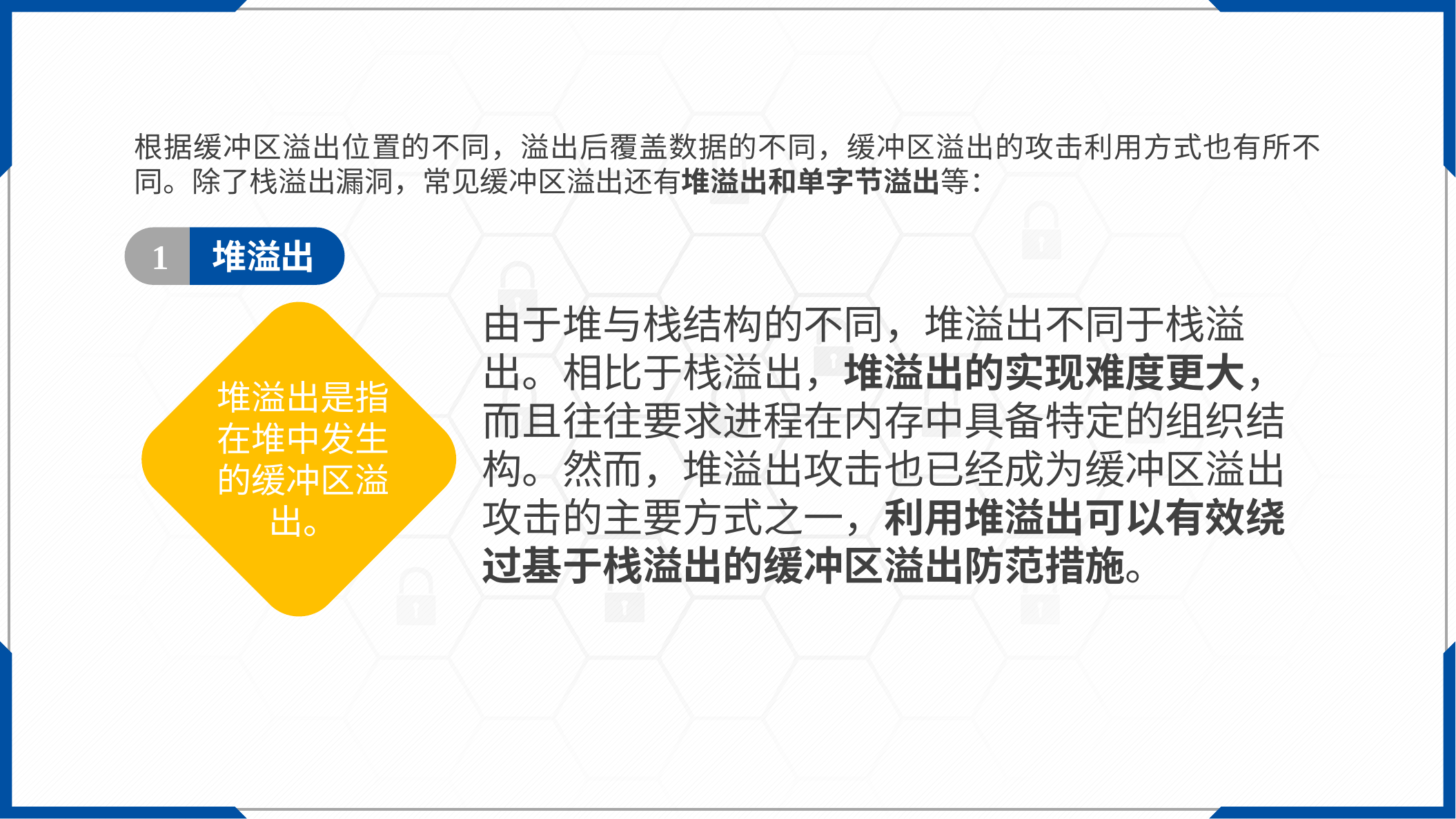

根据缓冲区溢出位置的不同，溢出后覆盖数据的不同，缓冲区溢出的攻击利用方式也有所不同。除了栈溢出漏洞，常见缓冲区溢出还有堆溢出和单字节溢出等：

1
堆溢出
由于堆与栈结构的不同，堆溢出不同于栈溢出。相比于栈溢出，堆溢出的实现难度更大，而且往往要求进程在内存中具备特定的组织结构。然而，堆溢出攻击也已经成为缓冲区溢出攻击的主要方式之一，利用堆溢出可以有效绕过基于栈溢出的缓冲区溢出防范措施。

堆溢出是指
在堆中发生的缓冲区溢出。